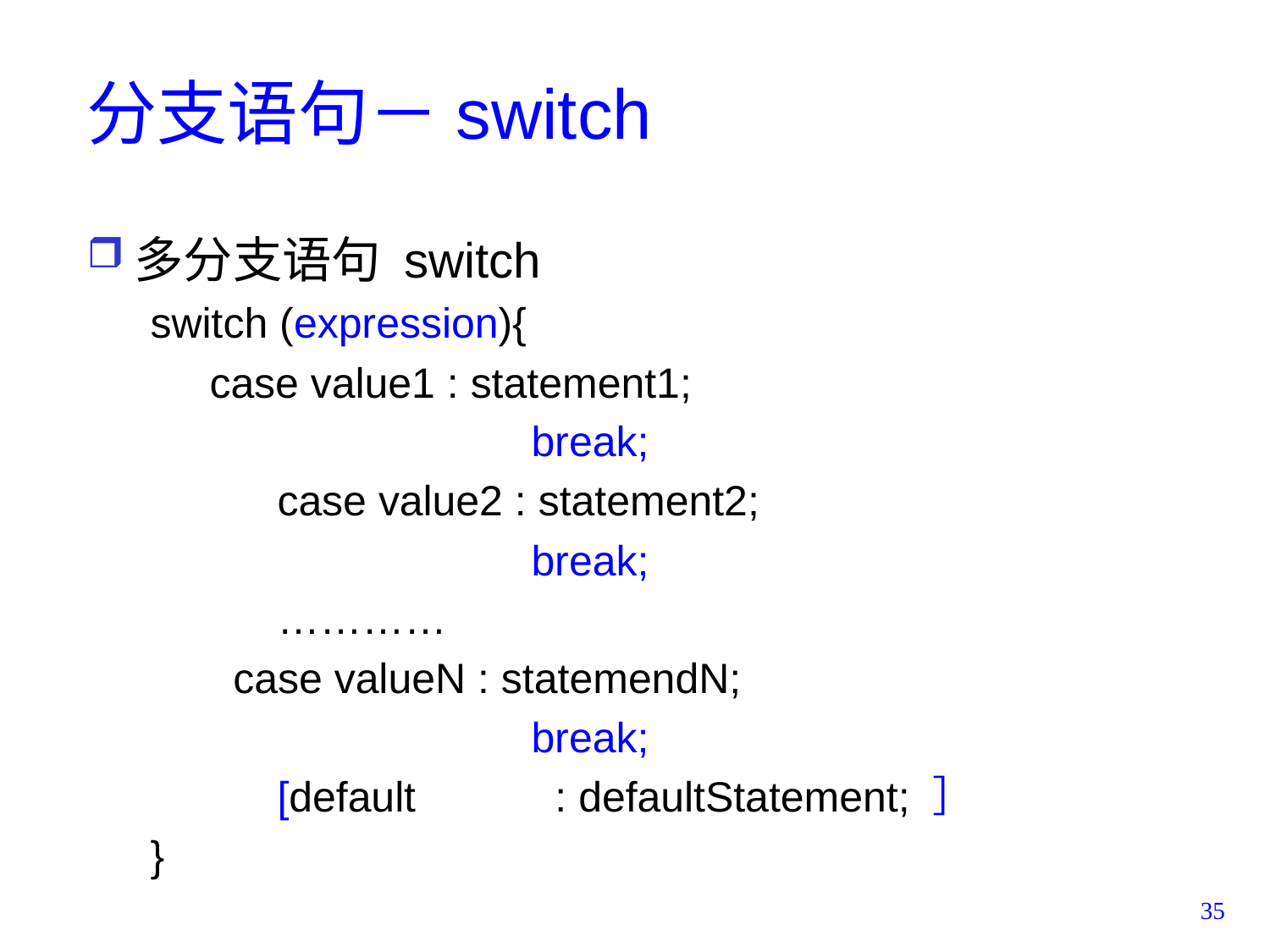

# 分支语句－switch
多分支语句 switch
switch (expression){
     case value1 : statement1;
			break;
	case value2 : statement2;
			break;
	…………
       case valueN : statemendN;
			break;
	[default	  : defaultStatement; ］
}

35